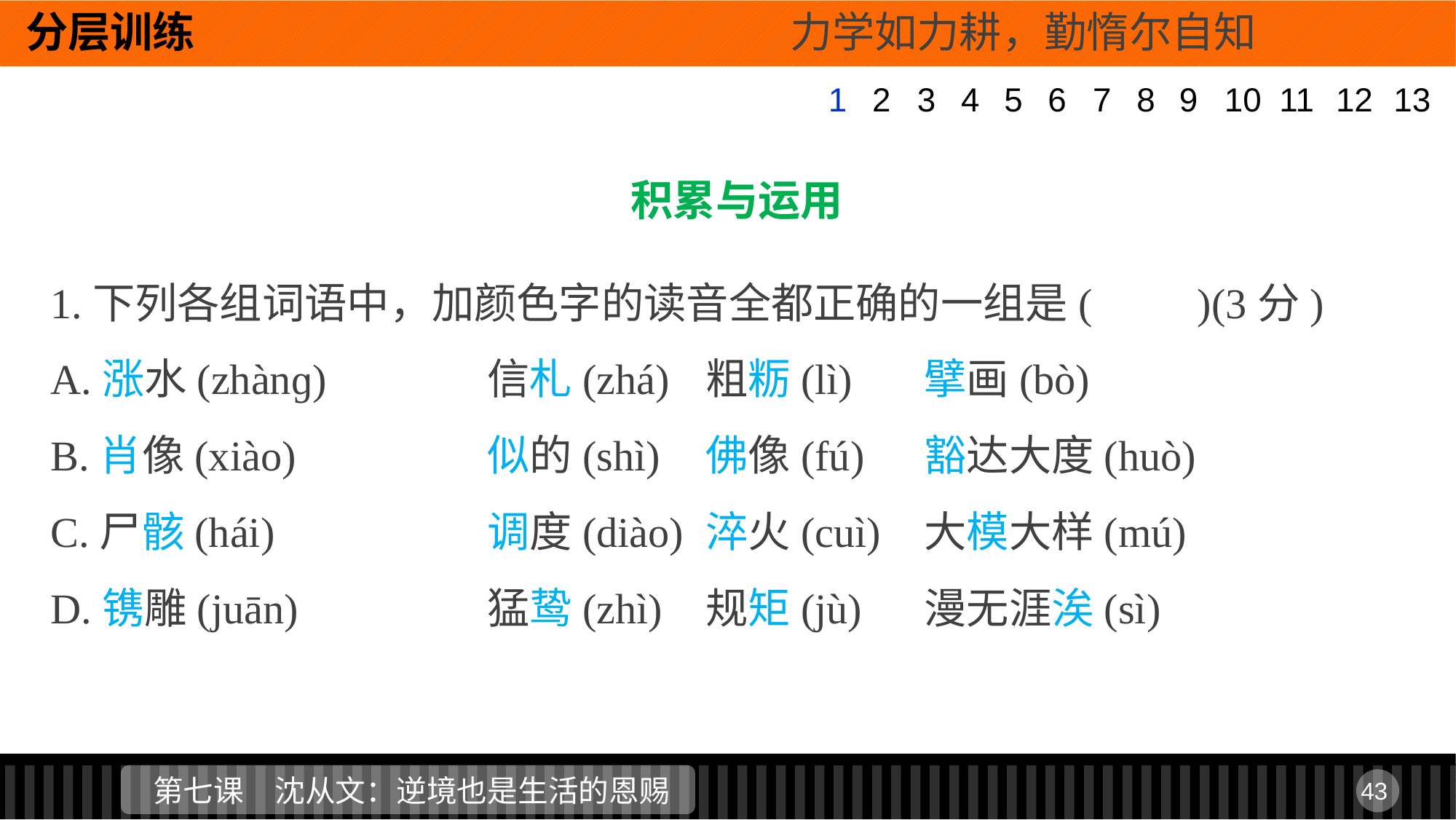

分层训练        					力学如力耕，勤惰尔自知

1
2
3
4
5
6
7
8
9
11
12
13
10
积累与运用
1.下列各组词语中，加颜色字的读音全都正确的一组是(　　)(3分)
A.涨水(zhànɡ)		信札(zhá)	粗粝(lì)  	擘画(bò)
B.肖像(xiào)  		似的(shì)	佛像(fú) 	豁达大度(huò)
C.尸骸(hái) 	 	调度(diào)	淬火(cuì)  	大模大样(mú)
D.镌雕(juān)  		猛鸷(zhì)	规矩(jù) 	漫无涯涘(sì)